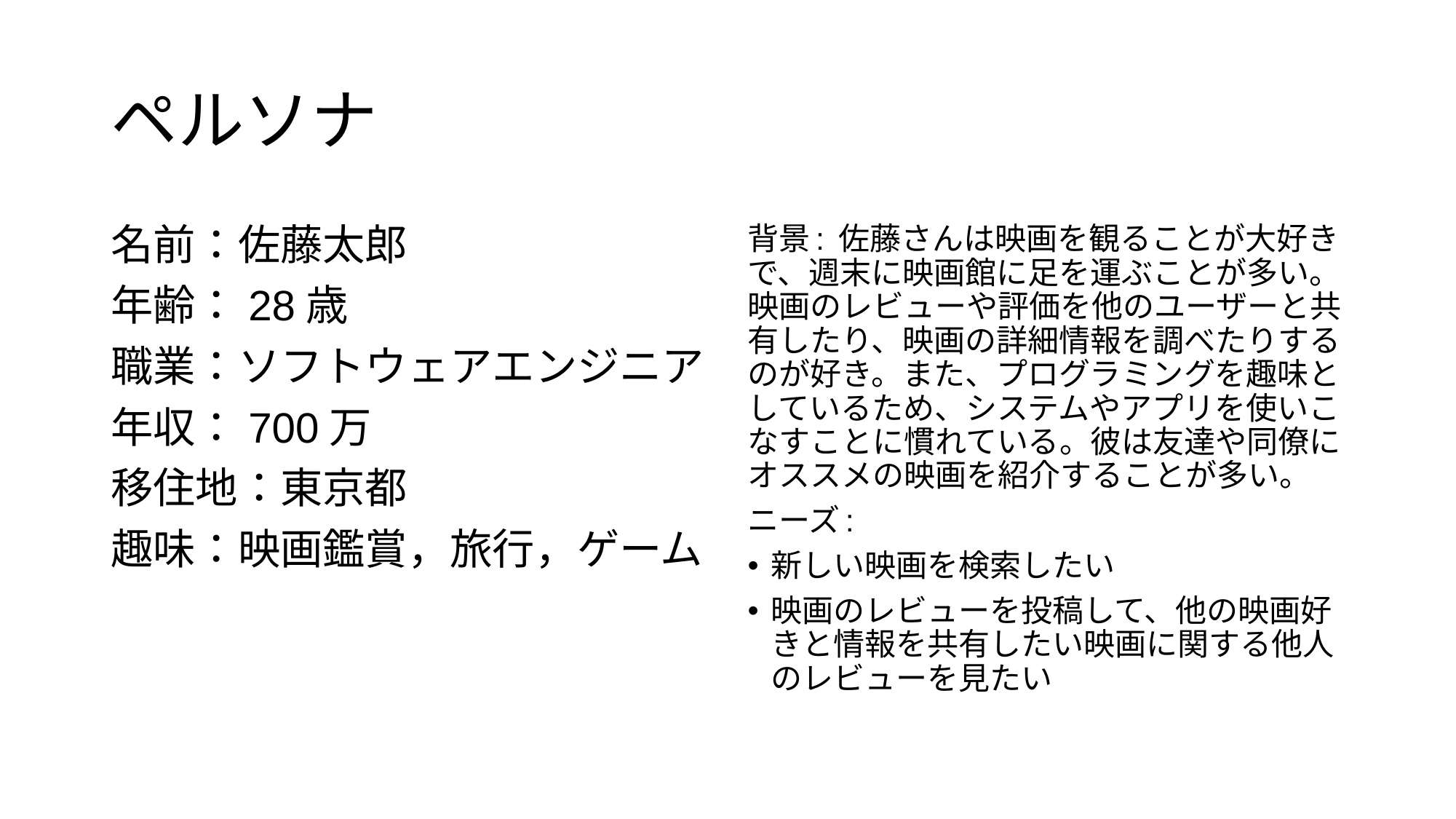

# ペルソナ
名前：佐藤太郎
年齢：28歳
職業：ソフトウェアエンジニア
年収：700万
移住地：東京都
趣味：映画鑑賞，旅行，ゲーム
背景: 佐藤さんは映画を観ることが大好きで、週末に映画館に足を運ぶことが多い。映画のレビューや評価を他のユーザーと共有したり、映画の詳細情報を調べたりするのが好き。また、プログラミングを趣味としているため、システムやアプリを使いこなすことに慣れている。彼は友達や同僚にオススメの映画を紹介することが多い。
ニーズ:
新しい映画を検索したい
映画のレビューを投稿して、他の映画好きと情報を共有したい映画に関する他人のレビューを見たい